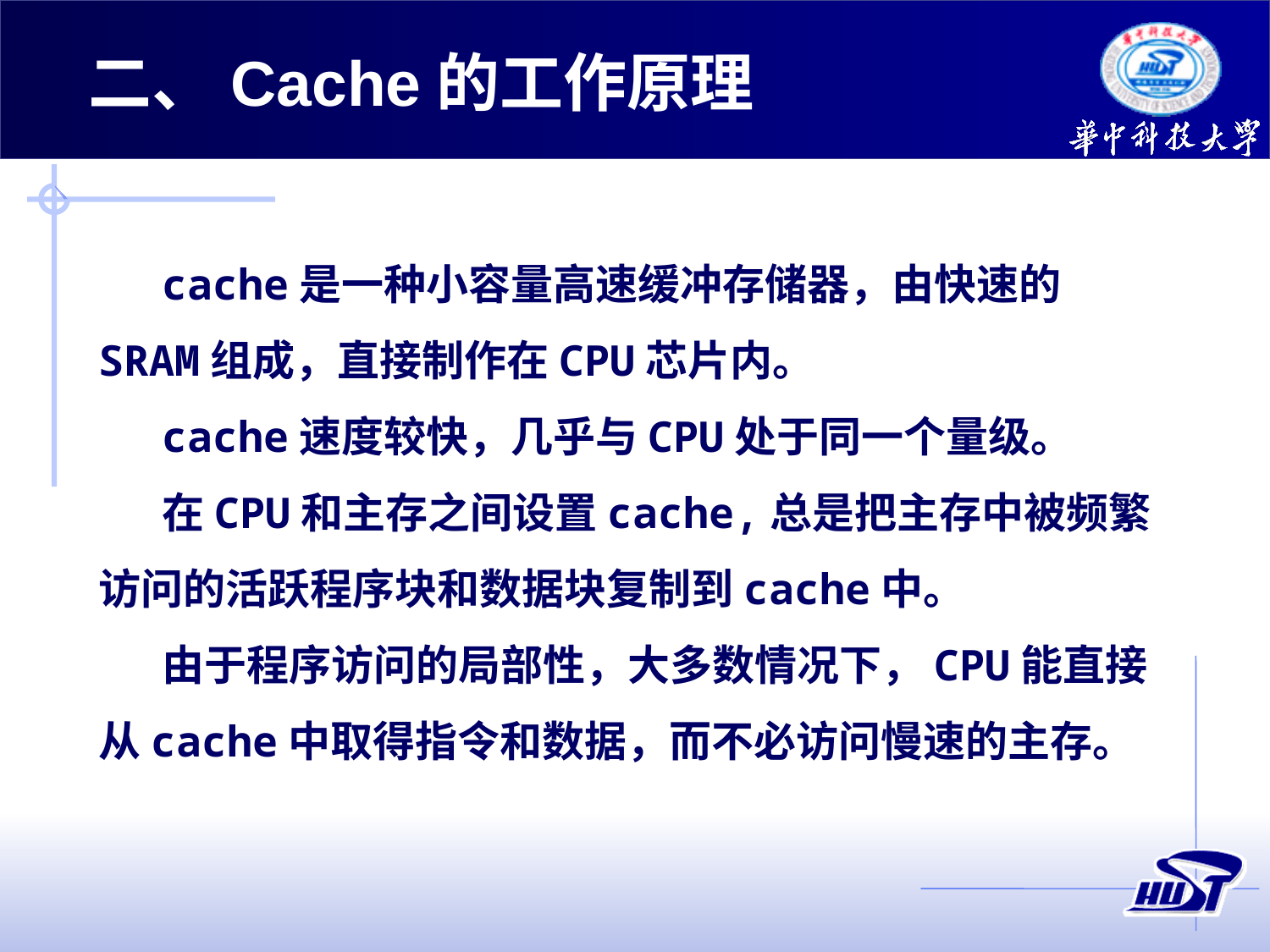

二、Cache的工作原理
cache是一种小容量高速缓冲存储器，由快速的SRAM组成，直接制作在CPU芯片内。
cache速度较快，几乎与CPU处于同一个量级。
在CPU和主存之间设置cache,总是把主存中被频繁访问的活跃程序块和数据块复制到cache中。
由于程序访问的局部性，大多数情况下，CPU能直接从cache中取得指令和数据，而不必访问慢速的主存。